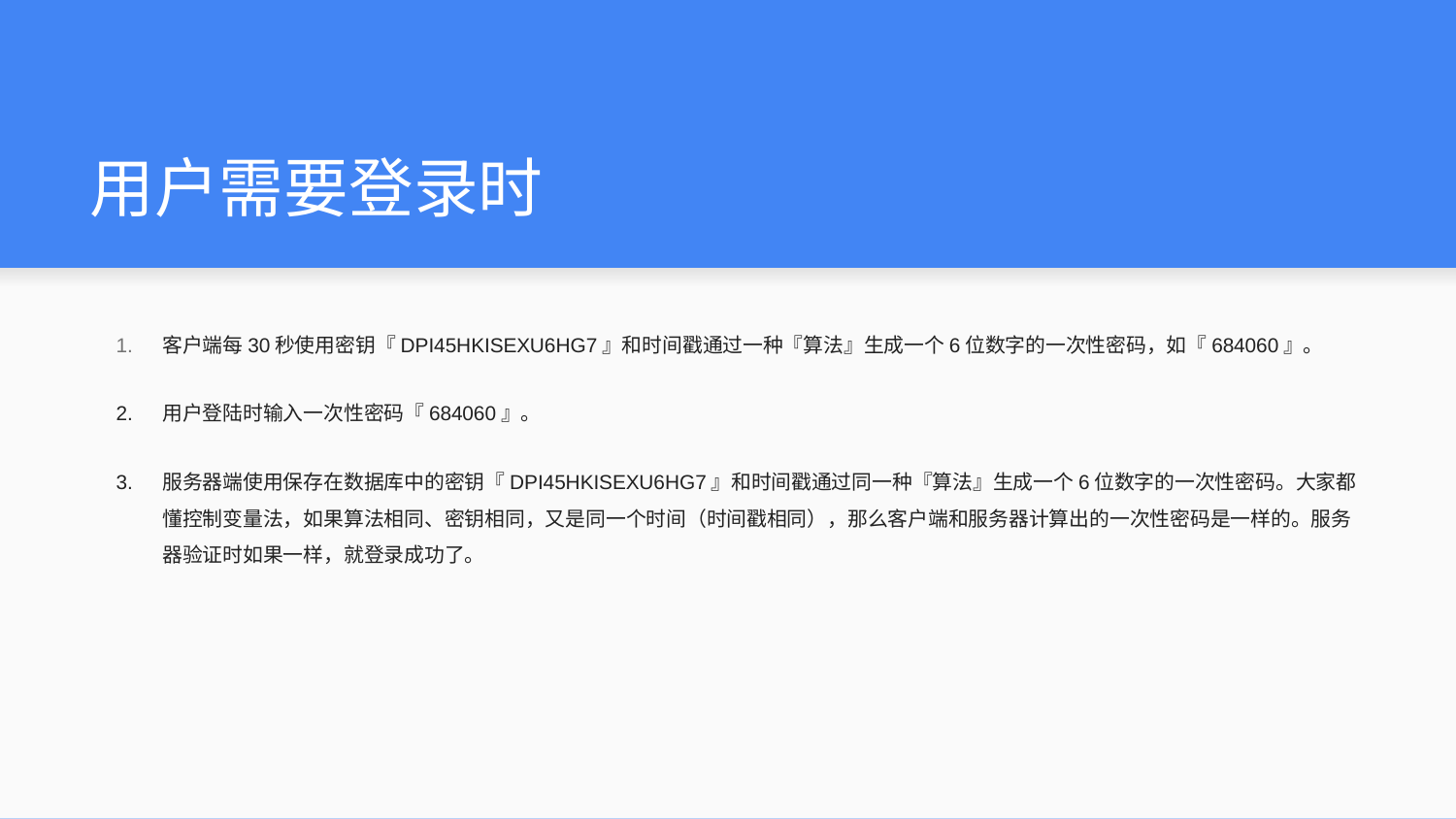

# 用户需要登录时
客户端每30秒使用密钥『DPI45HKISEXU6HG7』和时间戳通过一种『算法』生成一个6位数字的一次性密码，如『684060』。
用户登陆时输入一次性密码『684060』。
服务器端使用保存在数据库中的密钥『DPI45HKISEXU6HG7』和时间戳通过同一种『算法』生成一个6位数字的一次性密码。大家都懂控制变量法，如果算法相同、密钥相同，又是同一个时间（时间戳相同），那么客户端和服务器计算出的一次性密码是一样的。服务器验证时如果一样，就登录成功了。